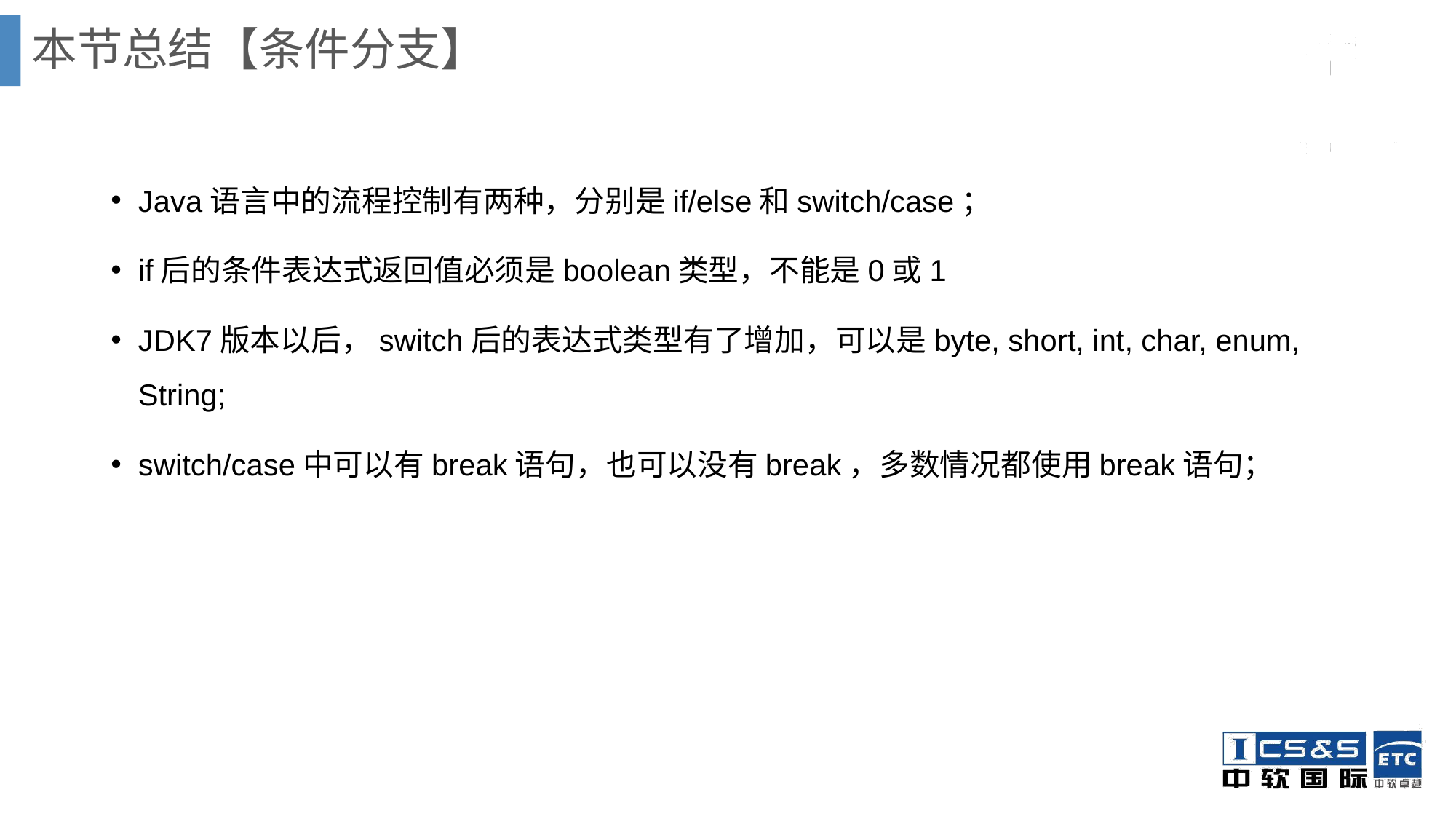

# 本节总结【条件分支】
Java语言中的流程控制有两种，分别是if/else和switch/case；
if后的条件表达式返回值必须是boolean类型，不能是0或1
JDK7版本以后，switch后的表达式类型有了增加，可以是byte, short, int, char, enum, String;
switch/case中可以有break语句，也可以没有break，多数情况都使用break语句；